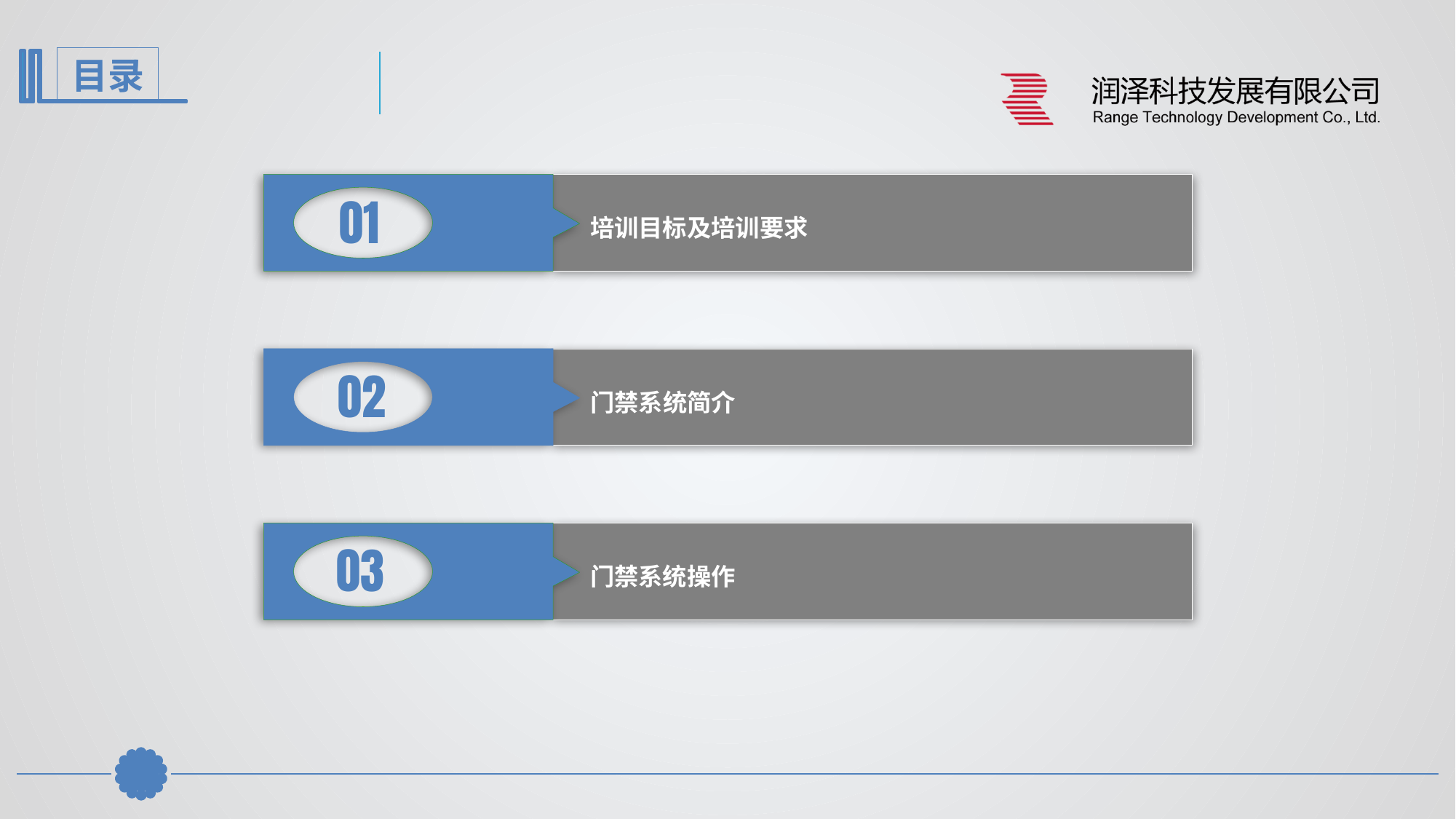

01
培训目标及培训要求

02
门禁系统简介

03
门禁系统操作
2